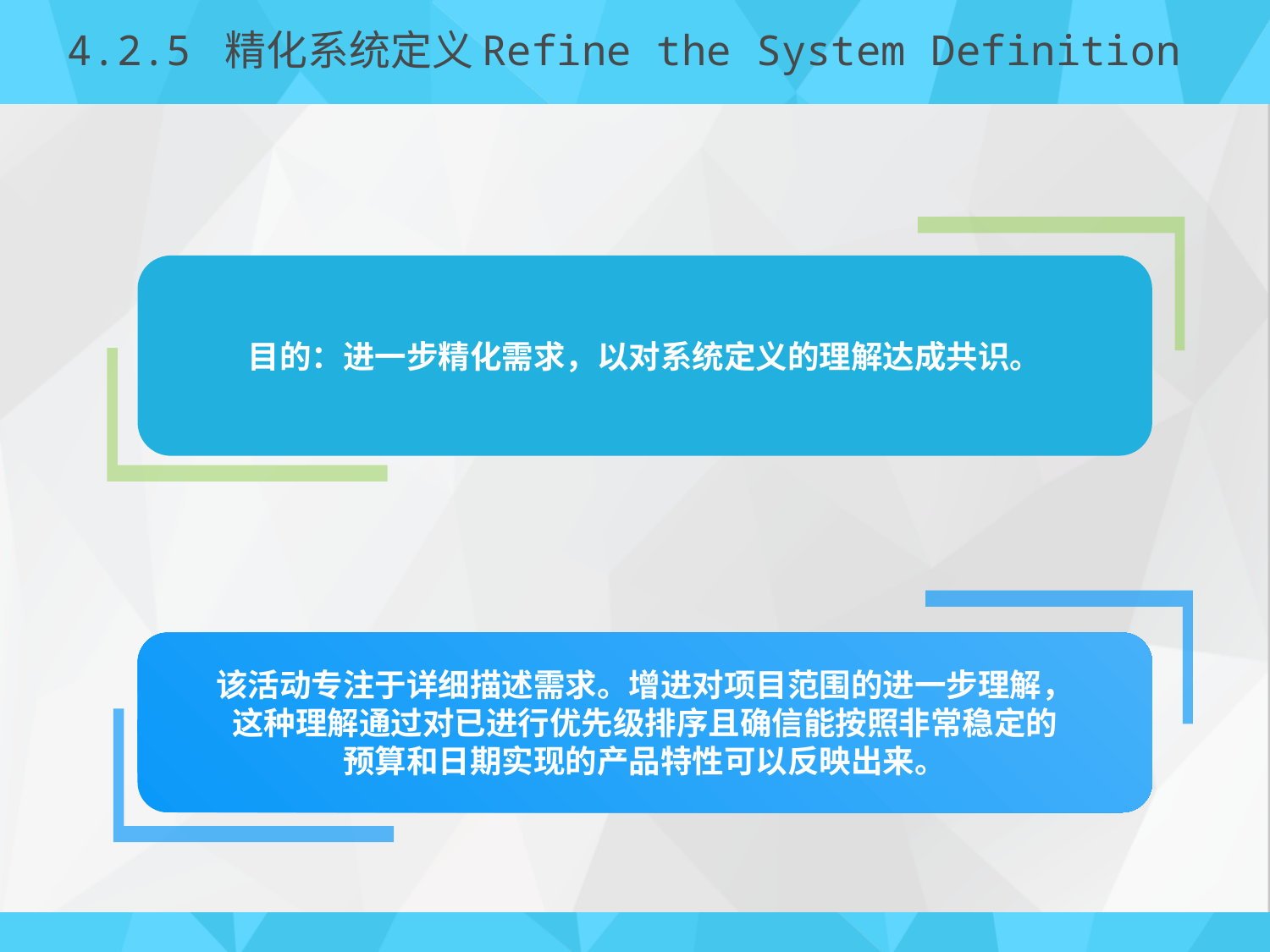

# 4.2.5 精化系统定义Refine the System Definition

目的：进一步精化需求，以对系统定义的理解达成共识。

该活动专注于详细描述需求。增进对项目范围的进一步理解，
这种理解通过对已进行优先级排序且确信能按照非常稳定的
预算和日期实现的产品特性可以反映出来。